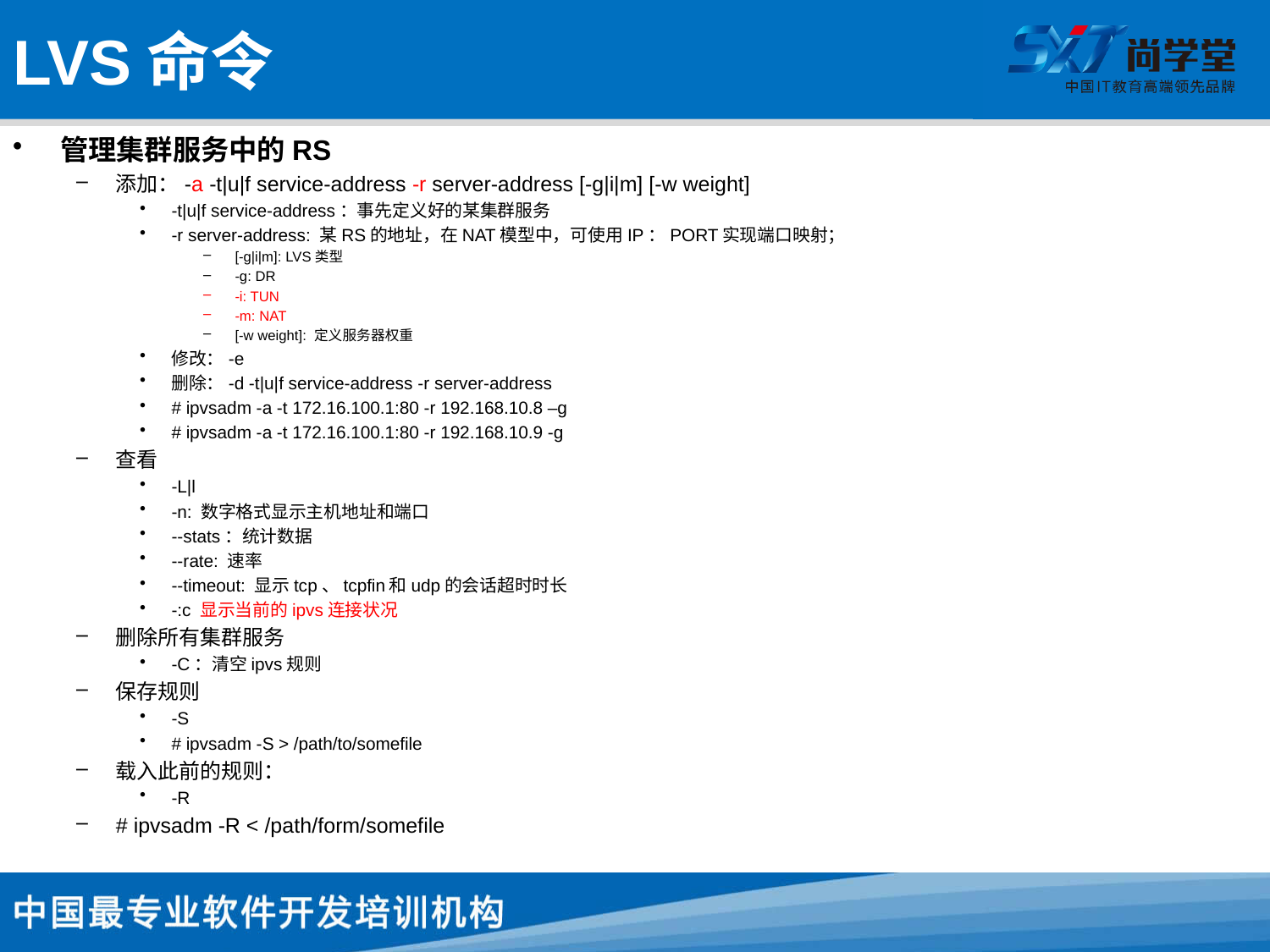

# LVS命令
管理集群服务中的RS
添加：-a -t|u|f service-address -r server-address [-g|i|m] [-w weight]
-t|u|f service-address：事先定义好的某集群服务
-r server-address: 某RS的地址，在NAT模型中，可使用IP：PORT实现端口映射；
[-g|i|m]: LVS类型
-g: DR
-i: TUN
-m: NAT
[-w weight]: 定义服务器权重
修改：-e
删除：-d -t|u|f service-address -r server-address
# ipvsadm -a -t 172.16.100.1:80 -r 192.168.10.8 –g
# ipvsadm -a -t 172.16.100.1:80 -r 192.168.10.9 -g
查看
-L|l
-n: 数字格式显示主机地址和端口
--stats：统计数据
--rate: 速率
--timeout: 显示tcp、tcpfin和udp的会话超时时长
-:c 显示当前的ipvs连接状况
删除所有集群服务
-C：清空ipvs规则
保存规则
-S
# ipvsadm -S > /path/to/somefile
载入此前的规则：
-R
# ipvsadm -R < /path/form/somefile